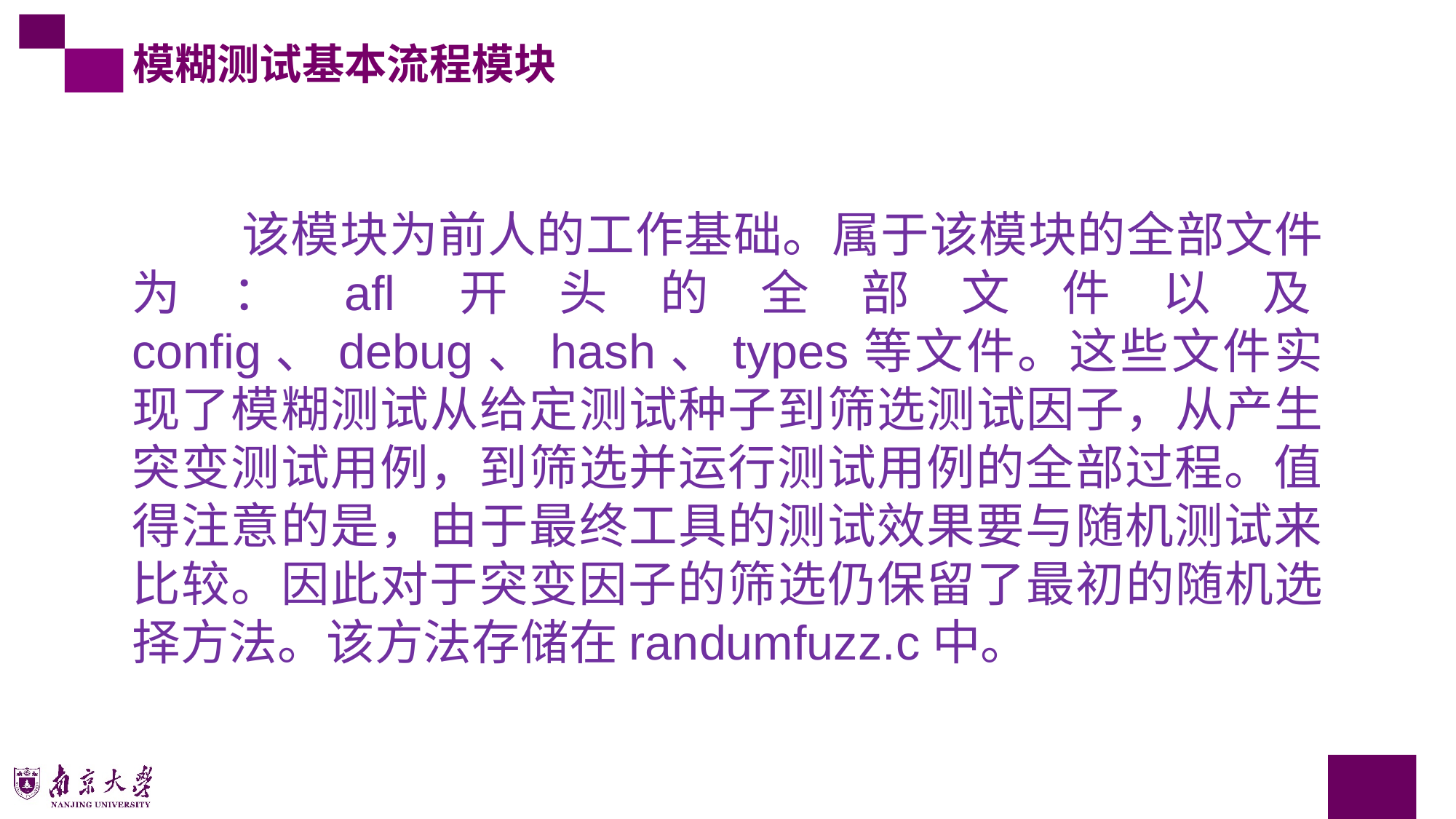

模糊测试基本流程模块
	该模块为前人的工作基础。属于该模块的全部文件为：afl开头的全部文件以及config、debug、hash、types等文件。这些文件实现了模糊测试从给定测试种子到筛选测试因子，从产生突变测试用例，到筛选并运行测试用例的全部过程。值得注意的是，由于最终工具的测试效果要与随机测试来比较。因此对于突变因子的筛选仍保留了最初的随机选择方法。该方法存储在randumfuzz.c中。
14